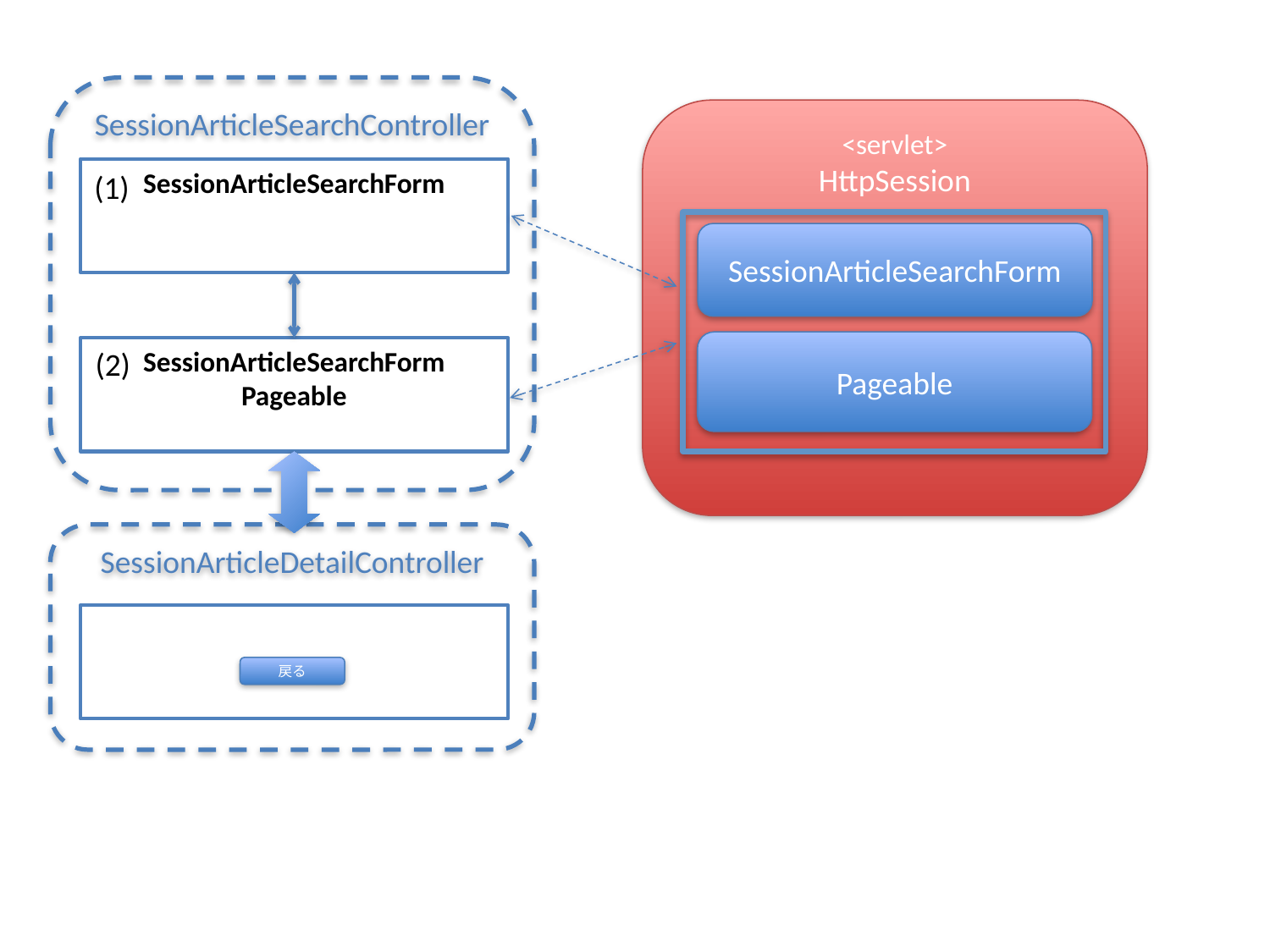

SessionArticleSearchController
<servlet>
HttpSession
SessionArticleSearchForm
(1)

SessionArticleSearchForm
Pageable
SessionArticleSearchForm
Pageable
(2)

SessionArticleDetailController

戻る